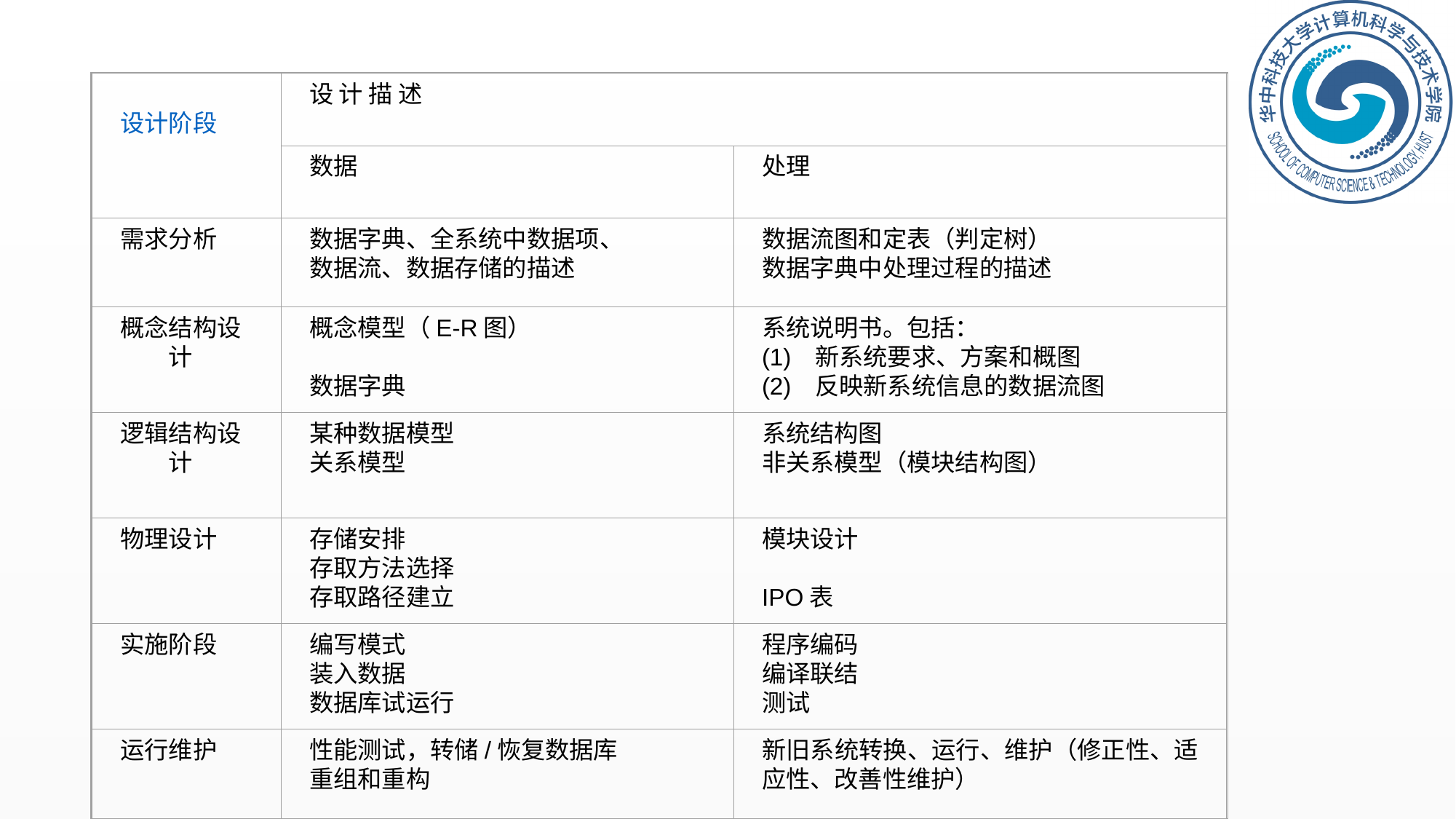

设计阶段

设 计 描 述

数据

处理

需求分析

数据字典、全系统中数据项、
数据流、数据存储的描述

数据流图和定表（判定树）
数据字典中处理过程的描述

概念结构设　　计

概念模型（E-R图）

数据字典

系统说明书。包括：
(1)   新系统要求、方案和概图
(2)   反映新系统信息的数据流图

逻辑结构设　　计

某种数据模型
关系模型

系统结构图
非关系模型（模块结构图）

物理设计

存储安排
存取方法选择
存取路径建立

模块设计

IPO表

实施阶段

编写模式
装入数据
数据库试运行

程序编码
编译联结
测试

运行维护

性能测试，转储/恢复数据库
重组和重构

新旧系统转换、运行、维护（修正性、适应性、改善性维护）